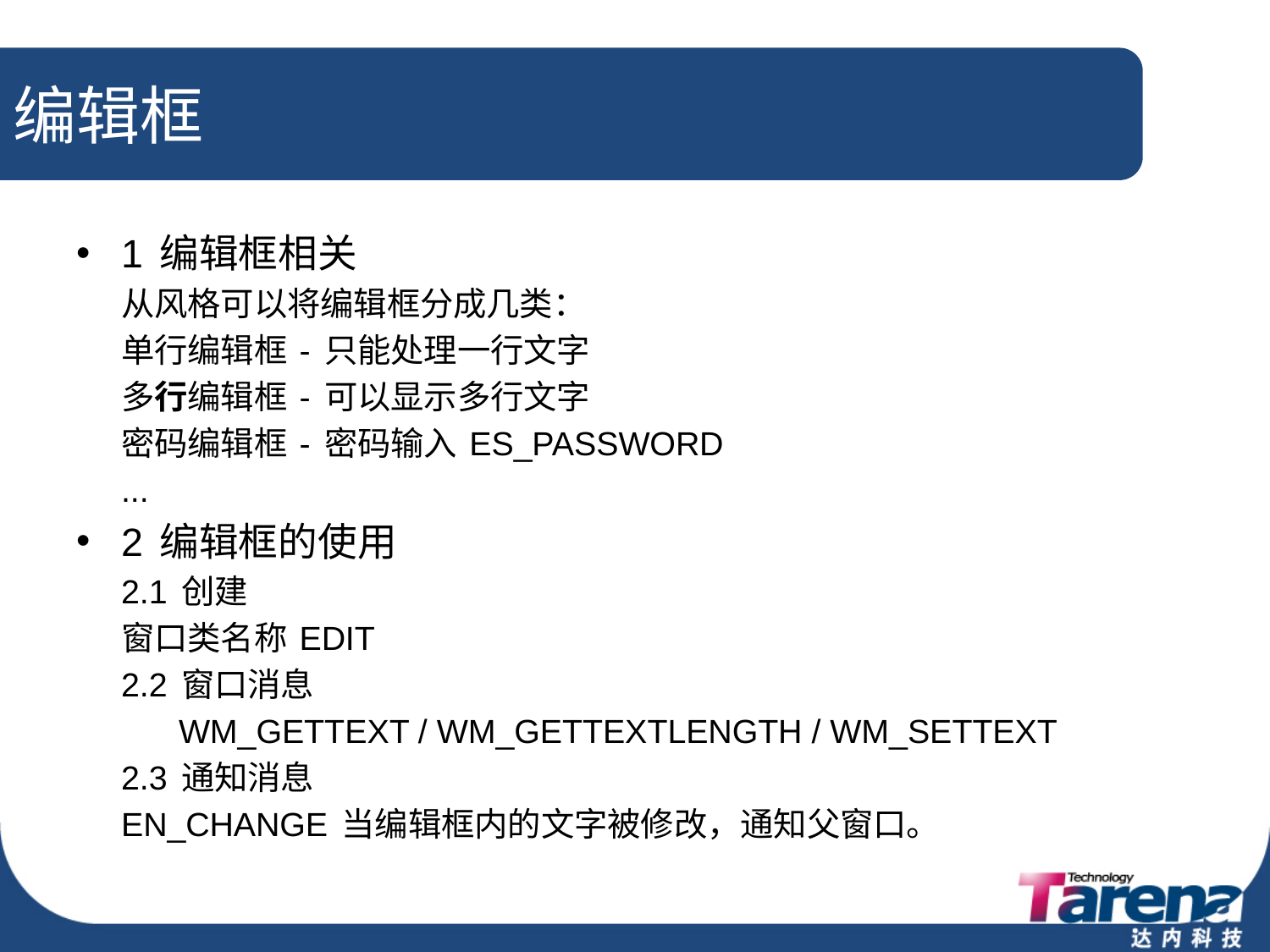

# 编辑框
1 编辑框相关
	从风格可以将编辑框分成几类：
	单行编辑框 - 只能处理一行文字
	多行编辑框 - 可以显示多行文字
	密码编辑框 - 密码输入 ES_PASSWORD
	...
2 编辑框的使用
	2.1 创建
		窗口类名称 EDIT
	2.2 窗口消息
           WM_GETTEXT / WM_GETTEXTLENGTH / WM_SETTEXT
	2.3 通知消息
		EN_CHANGE 当编辑框内的文字被修改，通知父窗口。